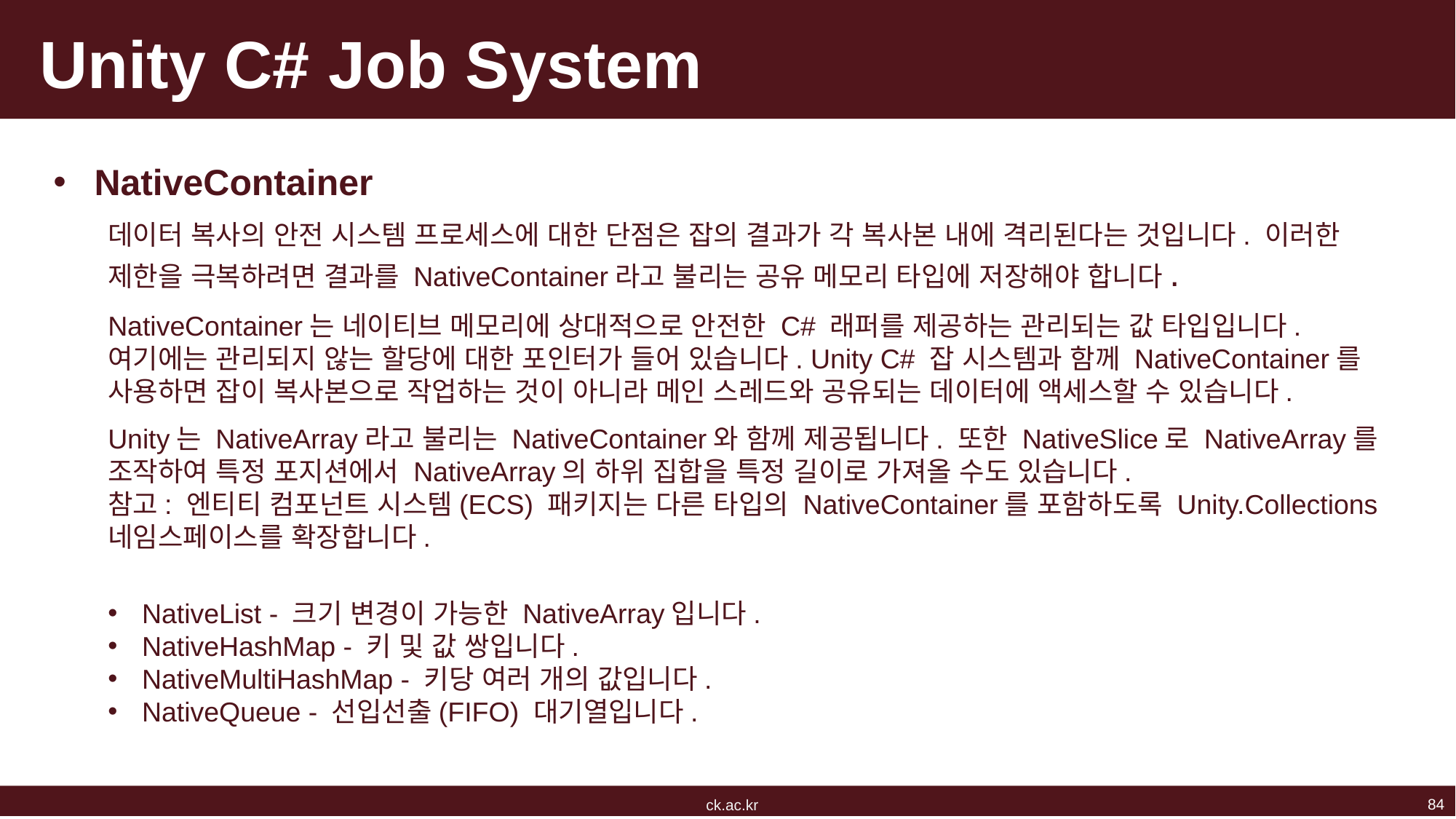

# Unity C# Job System
NativeContainer

데이터 복사의 안전 시스템 프로세스에 대한 단점은 잡의 결과가 각 복사본 내에 격리된다는 것입니다. 이러한 제한을 극복하려면 결과를 NativeContainer라고 불리는 공유 메모리 타입에 저장해야 합니다.

NativeContainer는 네이티브 메모리에 상대적으로 안전한 C# 래퍼를 제공하는 관리되는 값 타입입니다. 여기에는 관리되지 않는 할당에 대한 포인터가 들어 있습니다. Unity C# 잡 시스템과 함께 NativeContainer를 사용하면 잡이 복사본으로 작업하는 것이 아니라 메인 스레드와 공유되는 데이터에 액세스할 수 있습니다.

Unity는 NativeArray라고 불리는 NativeContainer와 함께 제공됩니다. 또한 NativeSlice로 NativeArray를 조작하여 특정 포지션에서 NativeArray의 하위 집합을 특정 길이로 가져올 수도 있습니다.
참고: 엔티티 컴포넌트 시스템(ECS) 패키지는 다른 타입의 NativeContainer를 포함하도록 Unity.Collections 네임스페이스를 확장합니다.

NativeList - 크기 변경이 가능한 NativeArray입니다.
NativeHashMap - 키 및 값 쌍입니다.
NativeMultiHashMap - 키당 여러 개의 값입니다.
NativeQueue - 선입선출(FIFO) 대기열입니다.
84
ck.ac.kr